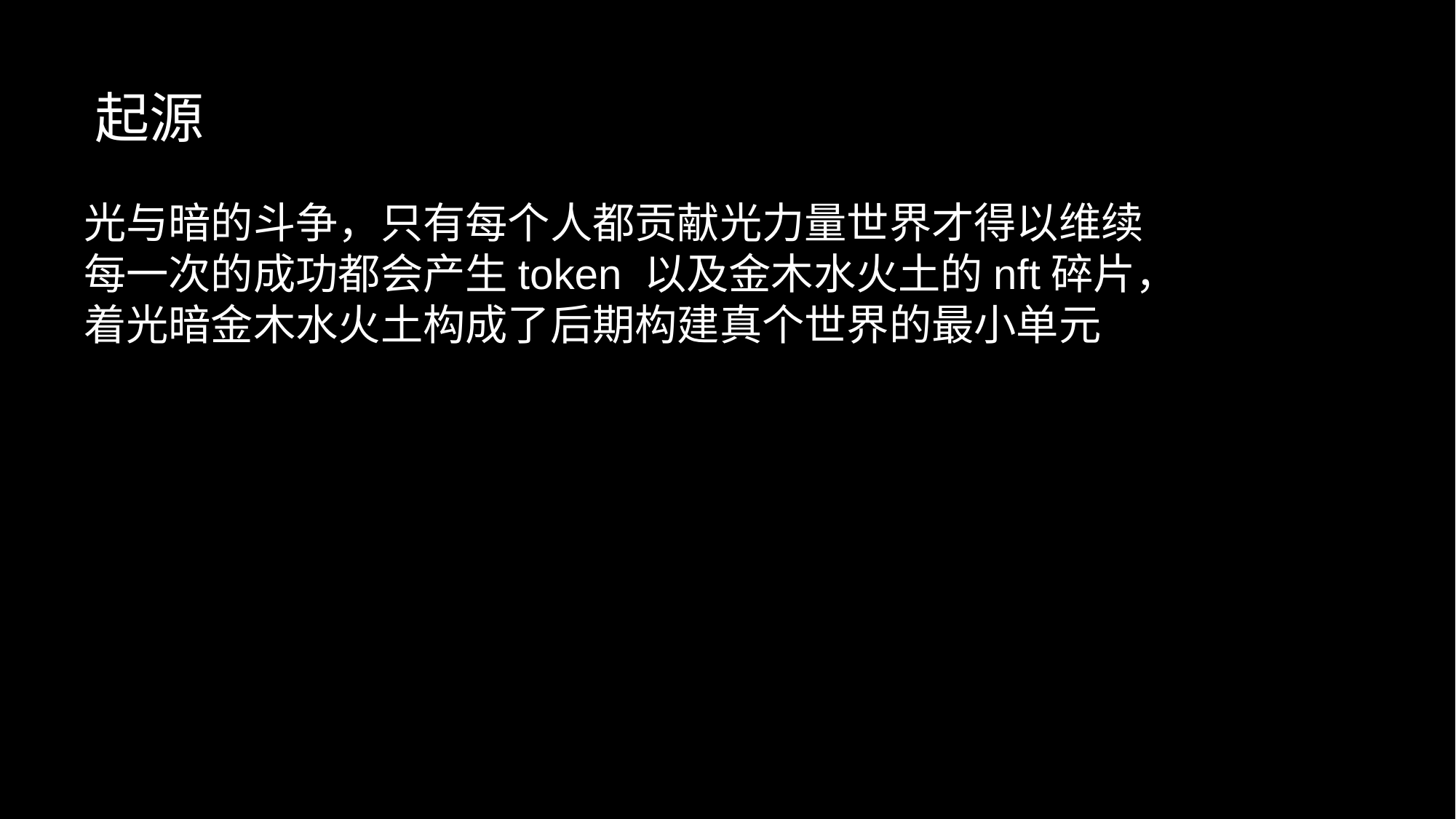

起源
光与暗的斗争，只有每个人都贡献光力量世界才得以维续
每一次的成功都会产生token 以及金木水火土的nft碎片，
着光暗金木水火土构成了后期构建真个世界的最小单元